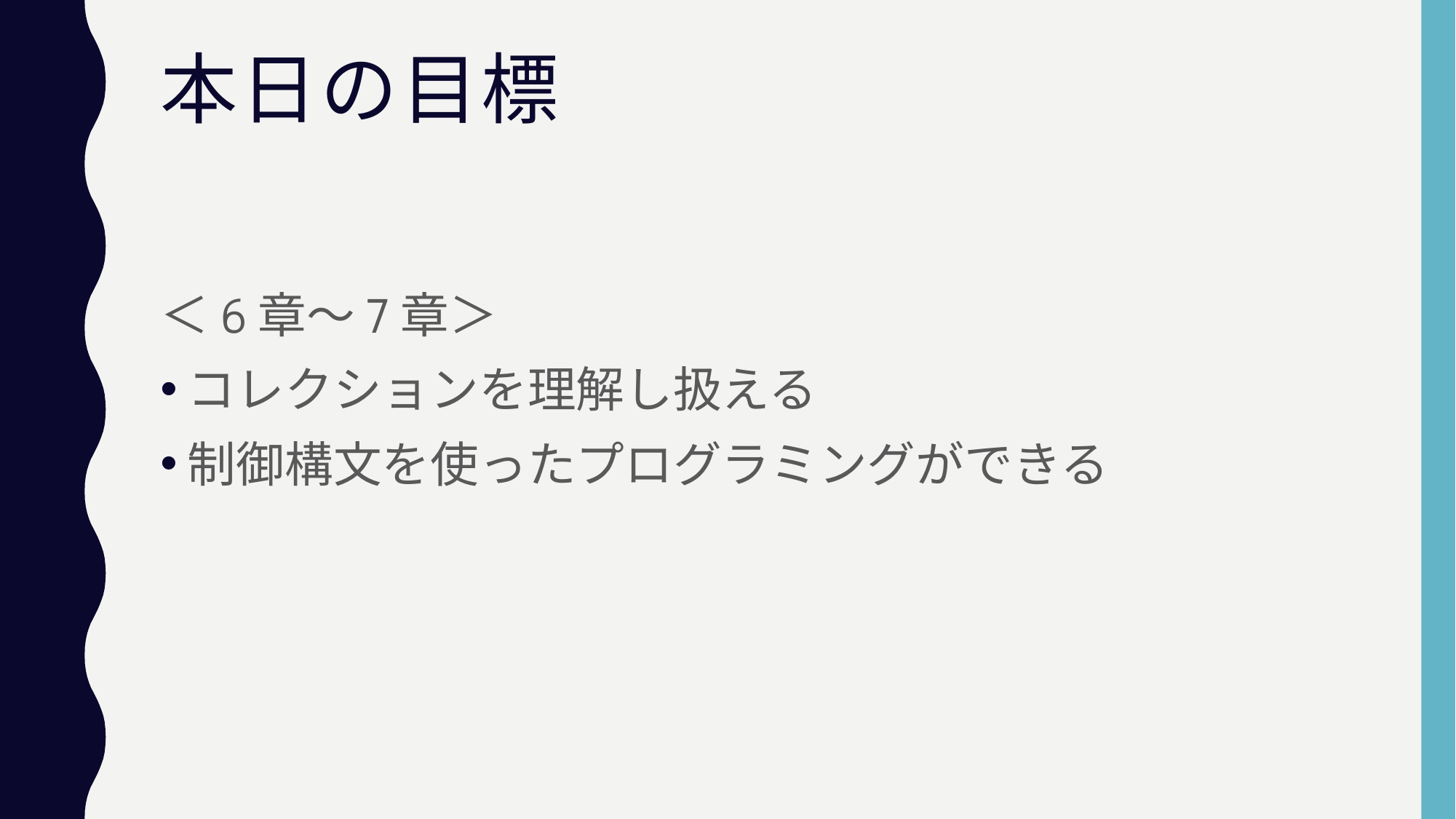

# 本日の目標
＜6章～7章＞
コレクションを理解し扱える
制御構文を使ったプログラミングができる